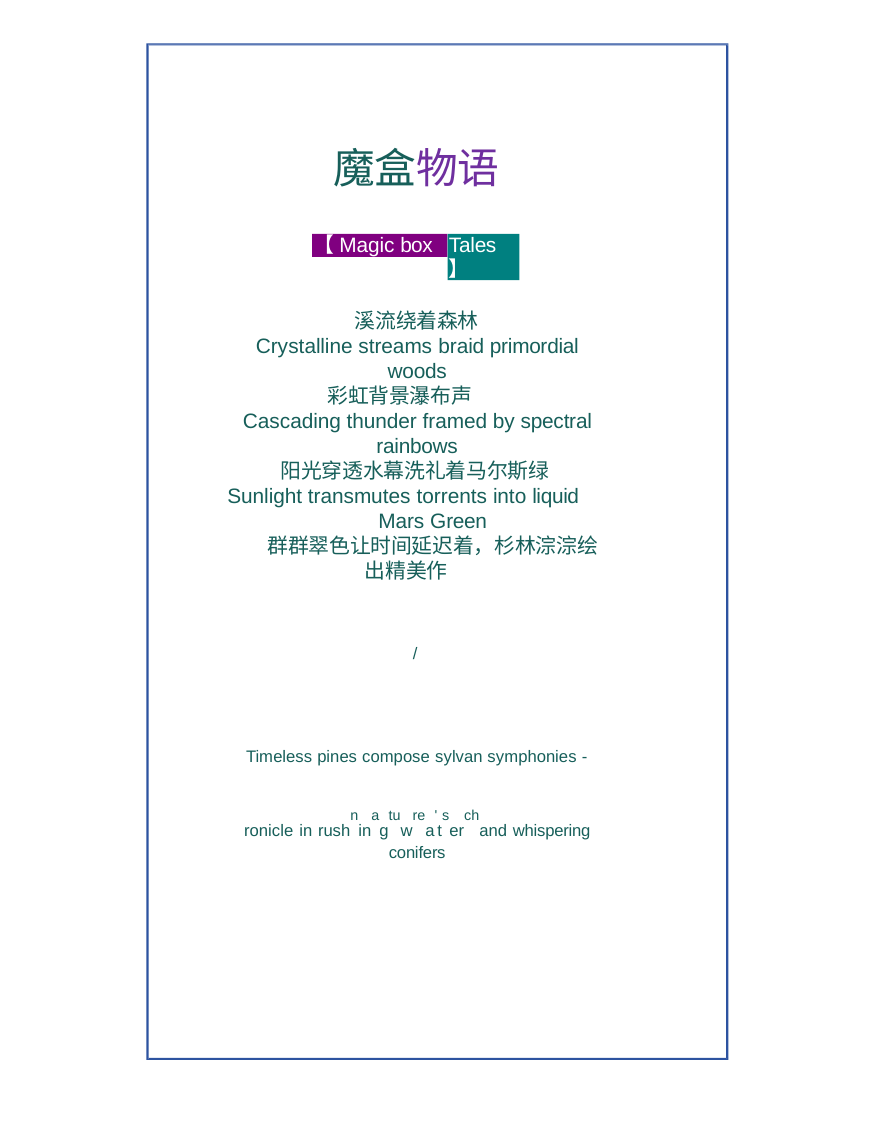

# 魔盒物语
【Magic box
Tales】
溪流绕着森林
Crystalline streams braid primordial woods
彩虹背景瀑布声
Cascading thunder framed by spectral rainbows
阳光穿透水幕洗礼着马尔斯绿 Sunlight transmutes torrents into liquid
Mars Green
群群翠色让时间延迟着，杉林淙淙绘出精美作
/
Timeless pines compose sylvan symphonies -
ronicle in rushninagtuwrea'tserchand whispering conifers